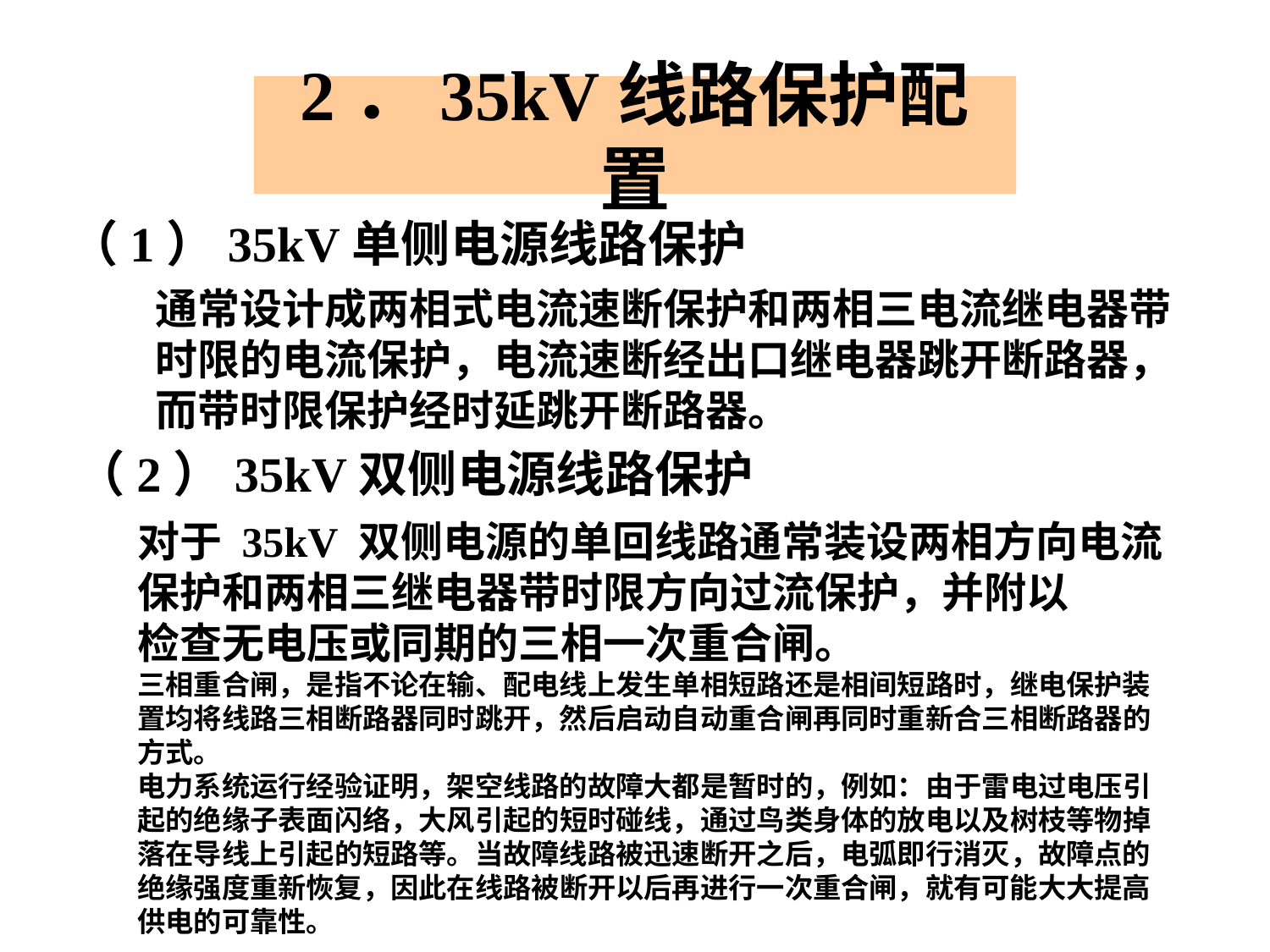

# 2．35kV线路保护配置
（1）35kV单侧电源线路保护

通常设计成两相式电流速断保护和两相三电流继电器带
时限的电流保护，电流速断经出口继电器跳开断路器，
而带时限保护经时延跳开断路器。
（2）35kV双侧电源线路保护
对于 35kV 双侧电源的单回线路通常装设两相方向电流保护和两相三继电器带时限方向过流保护，并附以
检查无电压或同期的三相一次重合闸。
三相重合闸，是指不论在输、配电线上发生单相短路还是相间短路时，继电保护装置均将线路三相断路器同时跳开，然后启动自动重合闸再同时重新合三相断路器的方式。
电力系统运行经验证明，架空线路的故障大都是暂时的，例如：由于雷电过电压引起的绝缘子表面闪络，大风引起的短时碰线，通过鸟类身体的放电以及树枝等物掉落在导线上引起的短路等。当故障线路被迅速断开之后，电弧即行消灭，故障点的绝缘强度重新恢复，因此在线路被断开以后再进行一次重合闸，就有可能大大提高供电的可靠性。